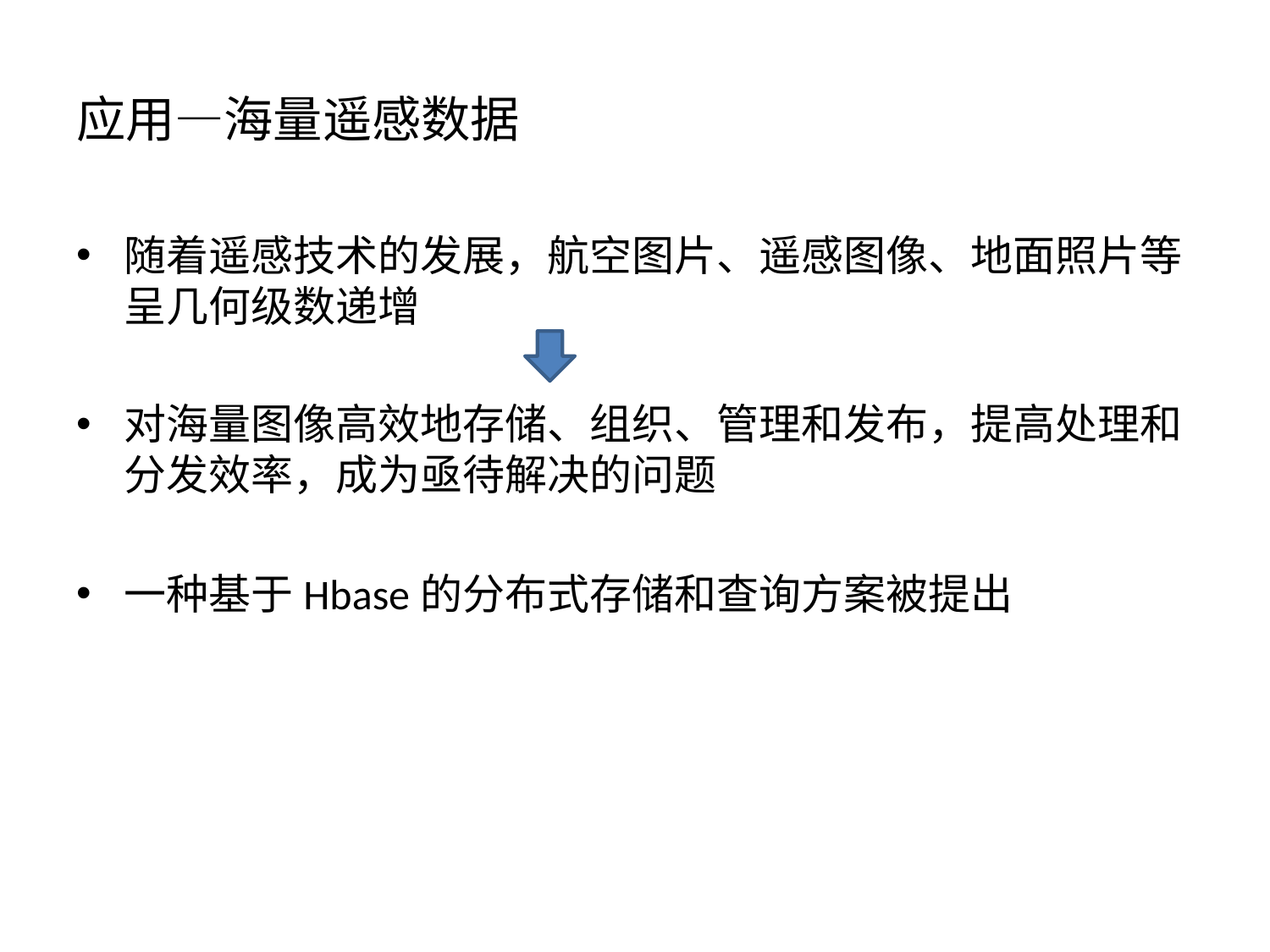

# 应用—海量遥感数据
随着遥感技术的发展，航空图片、遥感图像、地面照片等呈几何级数递增

对海量图像高效地存储、组织、管理和发布，提高处理和分发效率，成为亟待解决的问题

一种基于Hbase的分布式存储和查询方案被提出